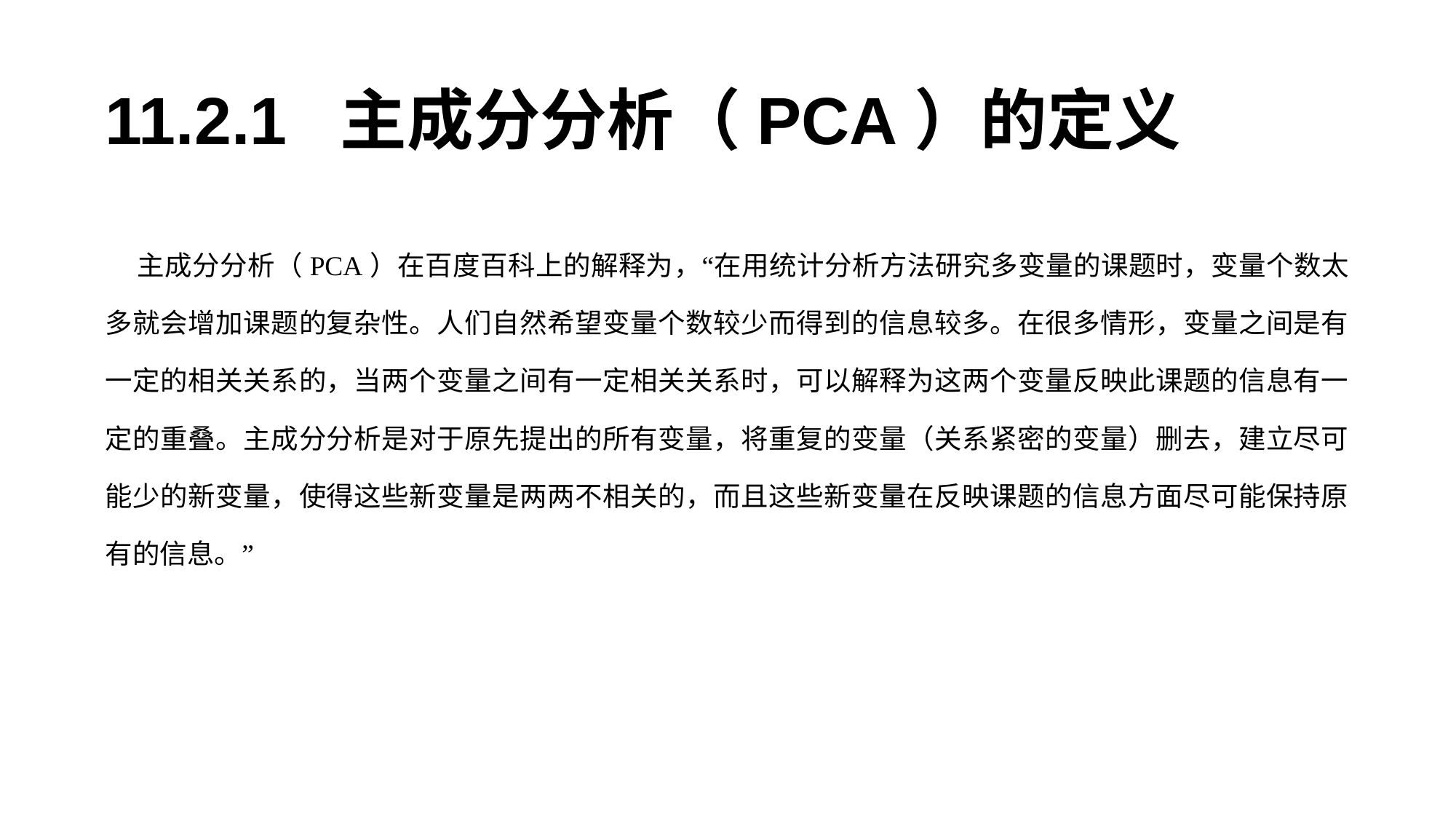

# 11.2.1  主成分分析（PCA）的定义
主成分分析（PCA）在百度百科上的解释为，“在用统计分析方法研究多变量的课题时，变量个数太多就会增加课题的复杂性。人们自然希望变量个数较少而得到的信息较多。在很多情形，变量之间是有一定的相关关系的，当两个变量之间有一定相关关系时，可以解释为这两个变量反映此课题的信息有一定的重叠。主成分分析是对于原先提出的所有变量，将重复的变量（关系紧密的变量）删去，建立尽可能少的新变量，使得这些新变量是两两不相关的，而且这些新变量在反映课题的信息方面尽可能保持原有的信息。”